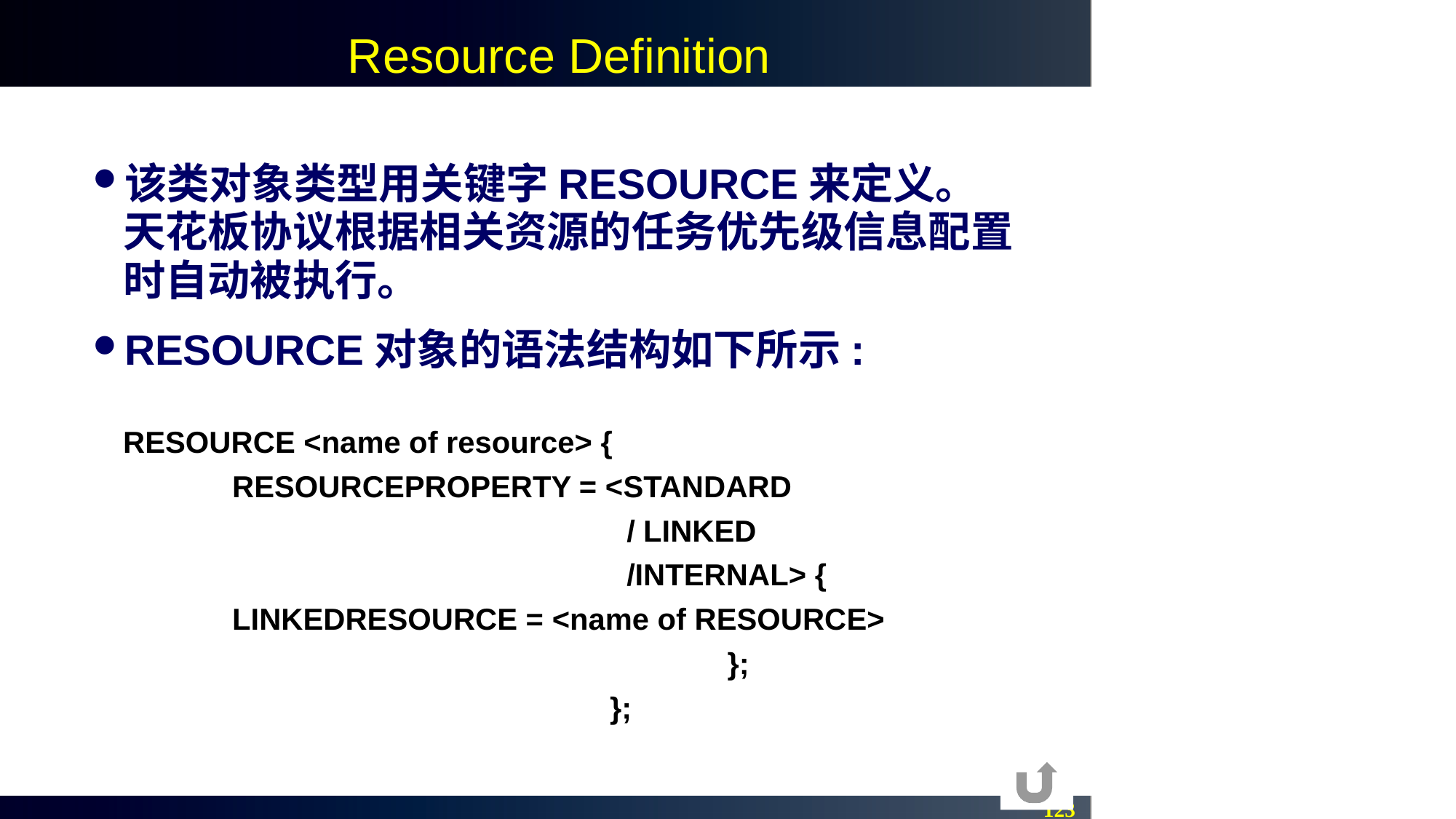

Resource Definition
该类对象类型用关键字RESOURCE来定义。天花板协议根据相关资源的任务优先级信息配置时自动被执行。
RESOURCE对象的语法结构如下所示:

	RESOURCE <name of resource> {
		RESOURCEPROPERTY = <STANDARD
					        / LINKED
					        /INTERNAL> {
		LINKEDRESOURCE = <name of RESOURCE>
						       };
					      };